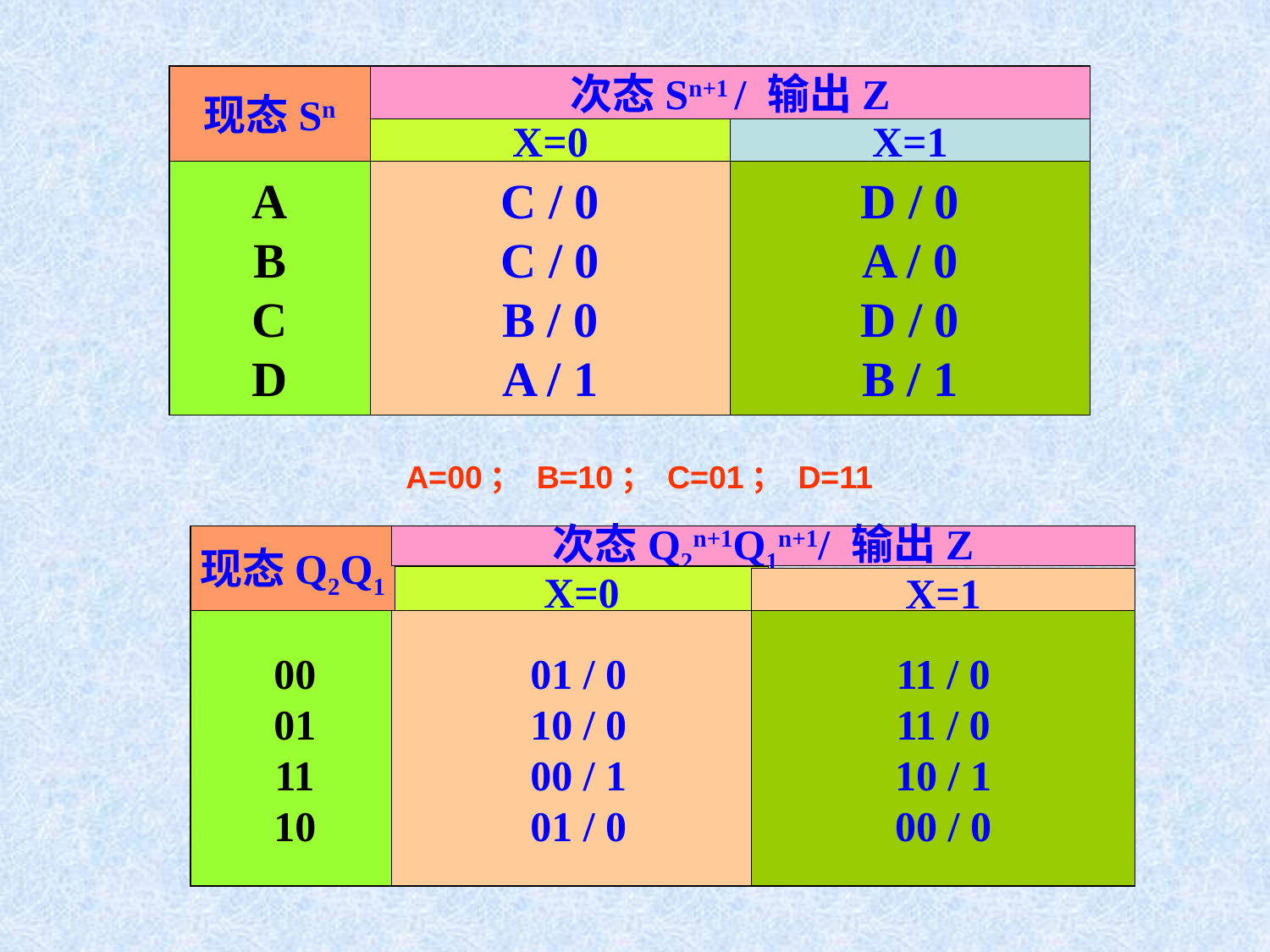

现态Sn

次态Sn+1 / 输出Z

X=0
X=1
A
B
C
D
C / 0
C / 0
B / 0
A / 1
D / 0
A / 0
D / 0
B / 1
 A=00； B=10； C=01； D=11
现态Q2Q1

次态Q2n+1Q1n+1/ 输出Z

X=0
X=1
00
01
11
10
01 / 0
10 / 0
00 / 1
01 / 0
11 / 0
11 / 0
10 / 1
00 / 0